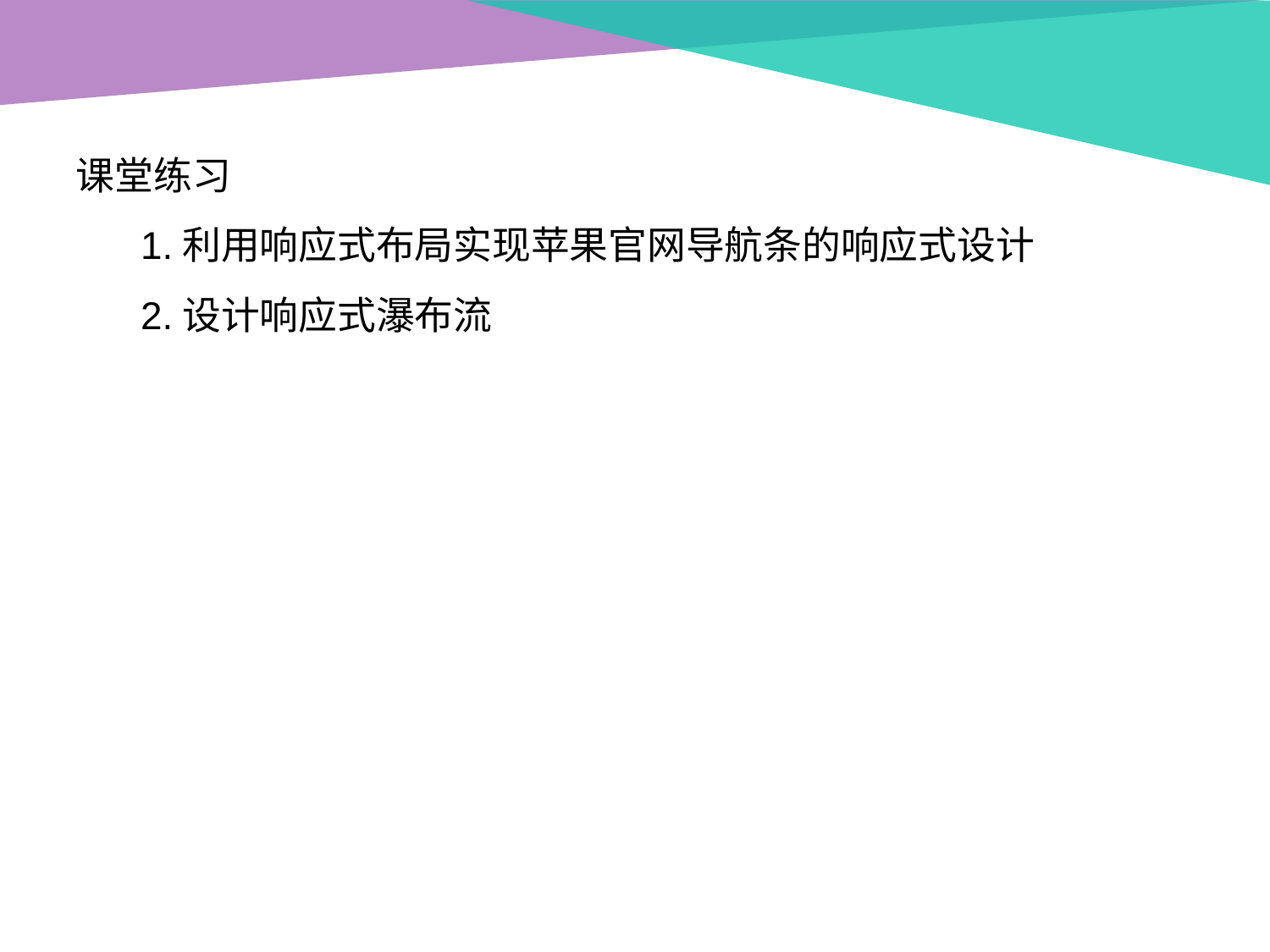

课堂练习
      1.利用响应式布局实现苹果官网导航条的响应式设计
      2.设计响应式瀑布流